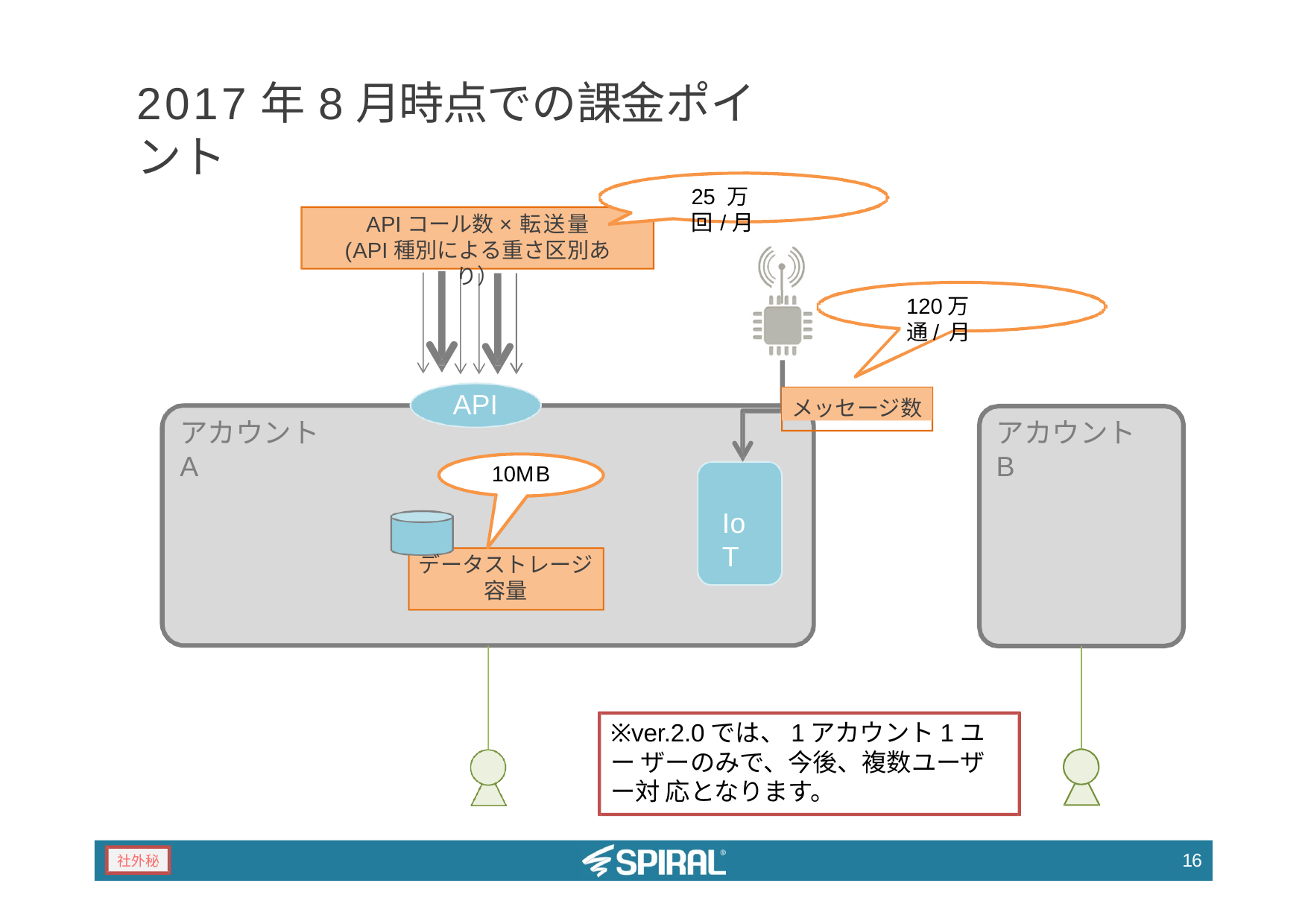

# 2017年8月時点での課金ポイント

25 万回/月

APIコール数×転送量
(API種別による重さ区別あり）

120万通/月

API

メッセージ数

アカウントA
アカウントB

10MB

IoT
データストレージ 容量

※ver.2.0では、1アカウント1ユー ザーのみで、今後、複数ユーザー対 応となります。

16
社外秘